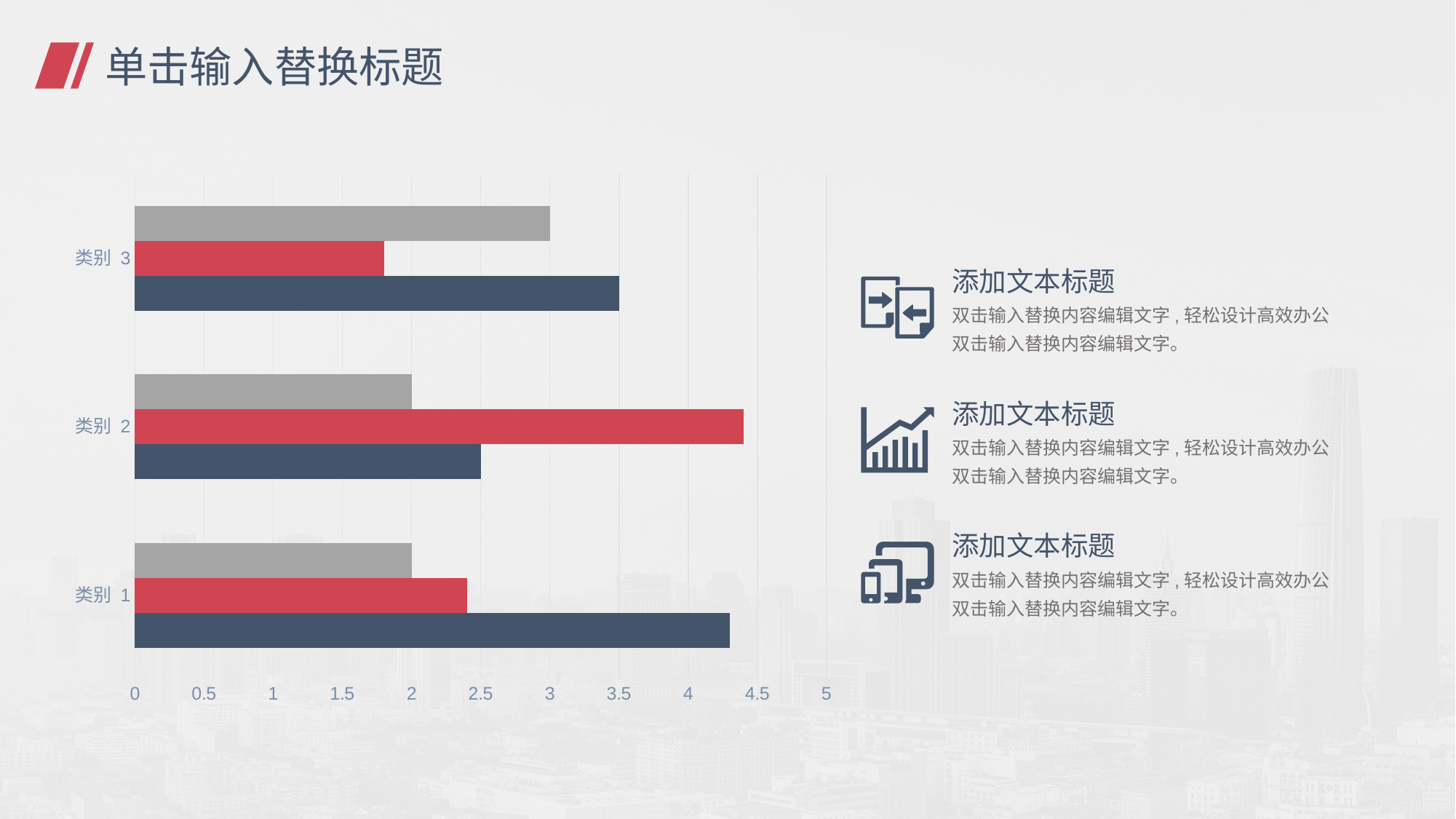

# 单击输入替换标题

### Chart

| Category | 列1 | 系列 2 | 系列 3 |
|---|---|---|---|
| 类别 1 | 4.3 | 2.4 | 2.0 |
| 类别 2 | 2.5 | 4.4 | 2.0 |
| 类别 3 | 3.5 | 1.8 | 3.0 |
添加文本标题
双击输入替换内容编辑文字,轻松设计高效办公双击输入替换内容编辑文字。

添加文本标题
双击输入替换内容编辑文字,轻松设计高效办公双击输入替换内容编辑文字。

添加文本标题
双击输入替换内容编辑文字,轻松设计高效办公双击输入替换内容编辑文字。